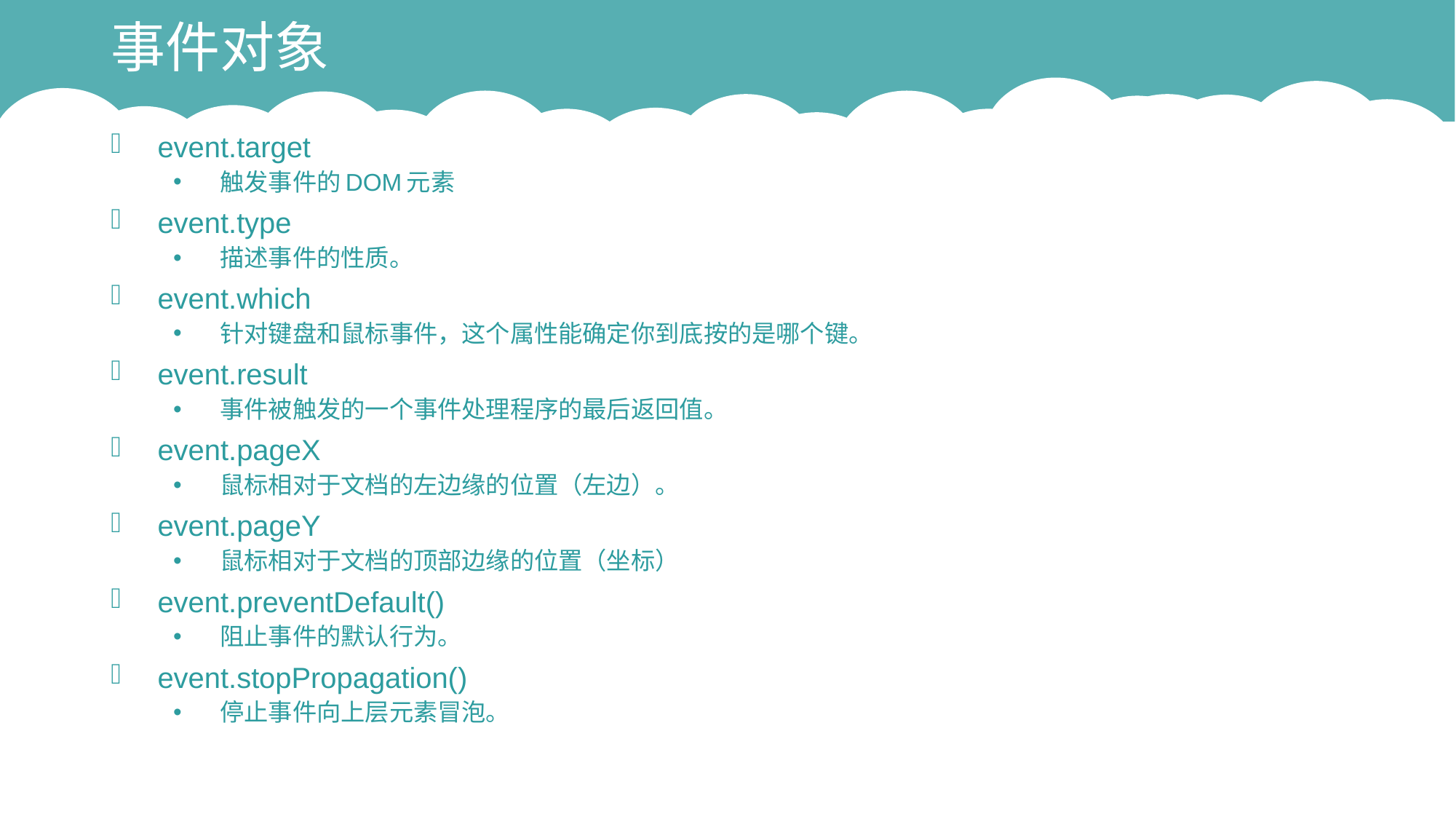

# 事件对象
event.target
触发事件的DOM元素
event.type
描述事件的性质。
event.which
针对键盘和鼠标事件，这个属性能确定你到底按的是哪个键。
event.result
事件被触发的一个事件处理程序的最后返回值。
event.pageX
鼠标相对于文档的左边缘的位置（左边）。
event.pageY
鼠标相对于文档的顶部边缘的位置（坐标）
event.preventDefault()
阻止事件的默认行为。
event.stopPropagation()
停止事件向上层元素冒泡。